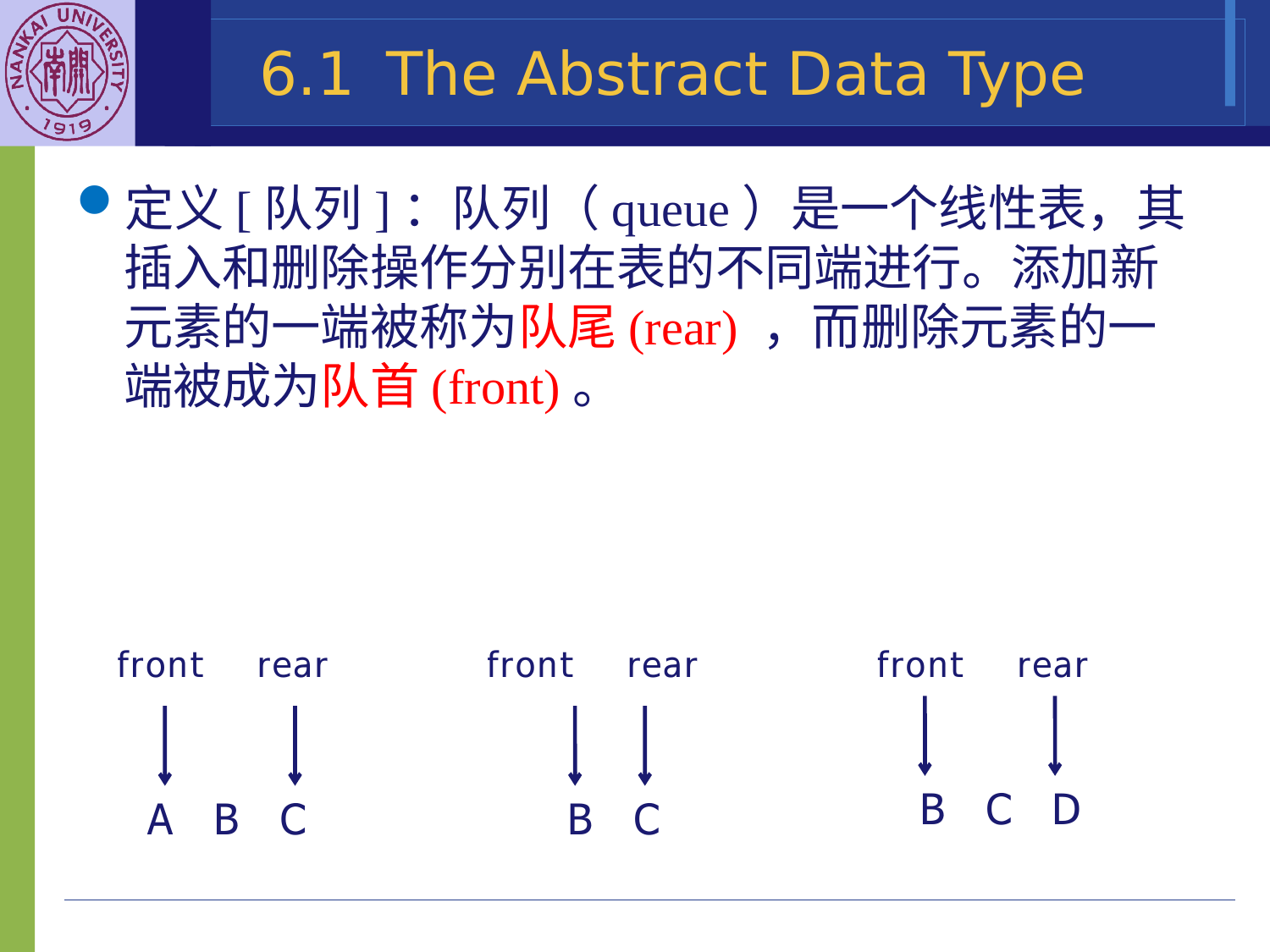

# 6.1	The Abstract Data Type
定义[队列]：队列（queue）是一个线性表，其插入和删除操作分别在表的不同端进行。添加新元素的一端被称为队尾(rear) ，而删除元素的一端被成为队首(front)。
front
rear
front
rear
front
rear

 B   C   D
A   B   C
B   C
3